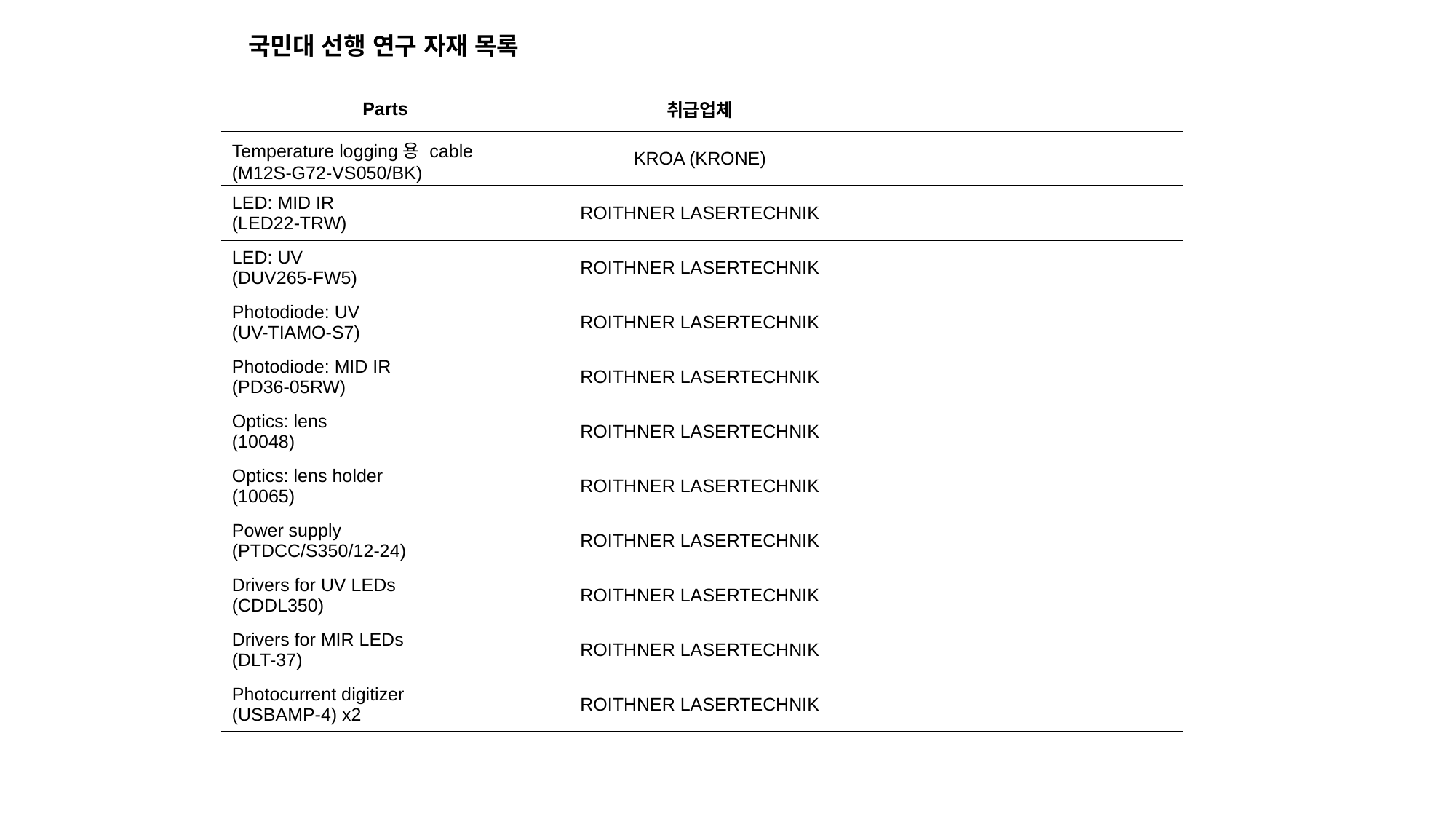

국민대 선행 연구 자재 목록
| Parts | 취급업체 |  |
| --- | --- | --- |
| Temperature logging용 cable (M12S-G72-VS050/BK) | KROA (KRONE) |  |
| LED: MID IR (LED22-TRW) | ROITHNER LASERTECHNIK |  |
| LED: UV (DUV265-FW5) | ROITHNER LASERTECHNIK |  |
| Photodiode: UV (UV-TIAMO-S7) | ROITHNER LASERTECHNIK |  |
| Photodiode: MID IR (PD36-05RW) | ROITHNER LASERTECHNIK |  |
| Optics: lens (10048) | ROITHNER LASERTECHNIK |  |
| Optics: lens holder (10065) | ROITHNER LASERTECHNIK |  |
| Power supply (PTDCC/S350/12-24) | ROITHNER LASERTECHNIK |  |
| Drivers for UV LEDs (CDDL350) | ROITHNER LASERTECHNIK |  |
| Drivers for MIR LEDs (DLT-37) | ROITHNER LASERTECHNIK |  |
| Photocurrent digitizer (USBAMP-4) x2 | ROITHNER LASERTECHNIK |  |